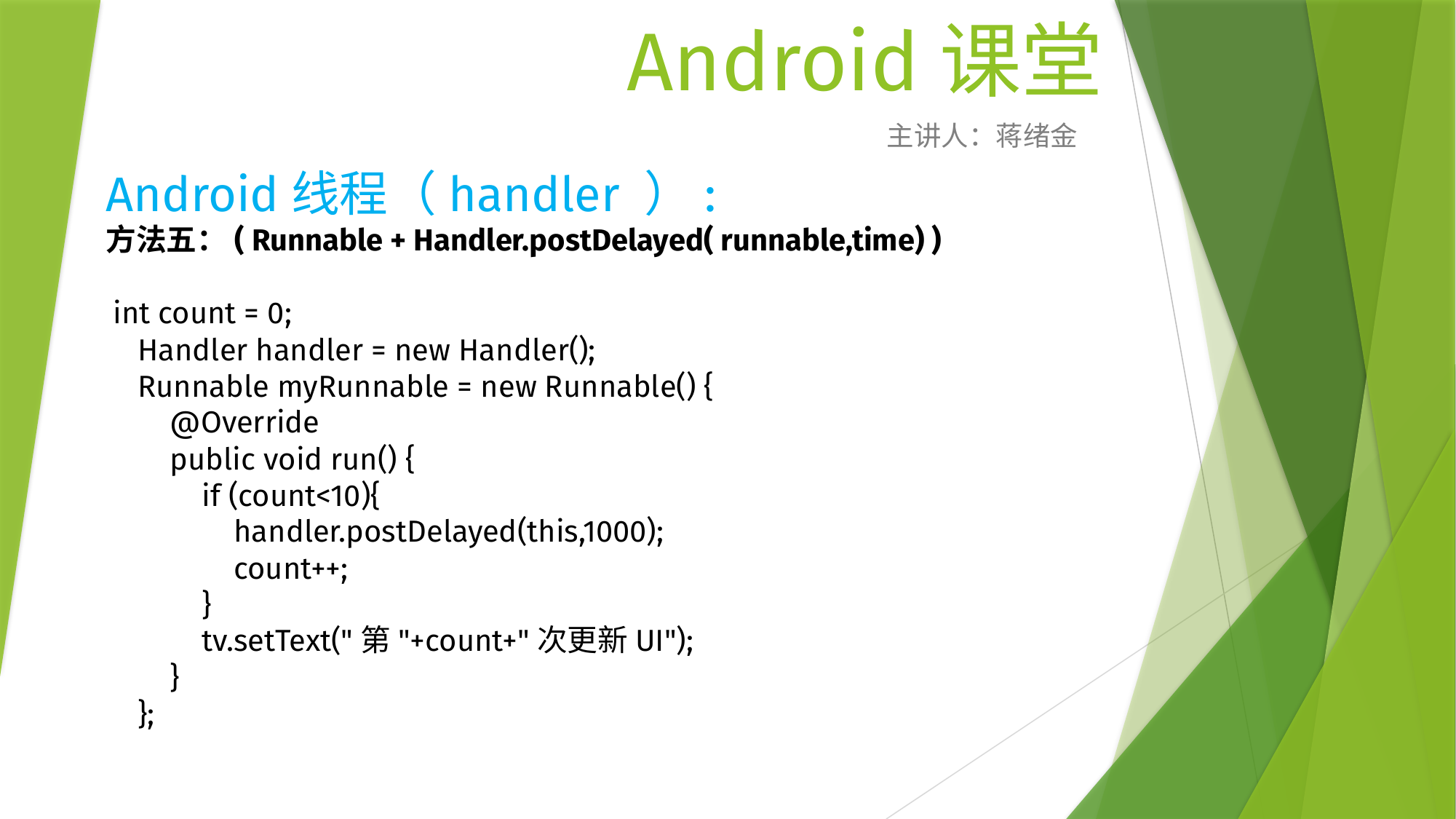

# Android课堂
主讲人：蒋绪金
Android线程（handler ）:
方法五：( Runnable + Handler.postDelayed( runnable,time) )

 int count = 0;
    Handler handler = new Handler();
    Runnable myRunnable = new Runnable() {
        @Override
        public void run() {
            if (count<10){
                handler.postDelayed(this,1000);
                count++;
            }
            tv.setText("第"+count+"次更新UI");
        }
    };